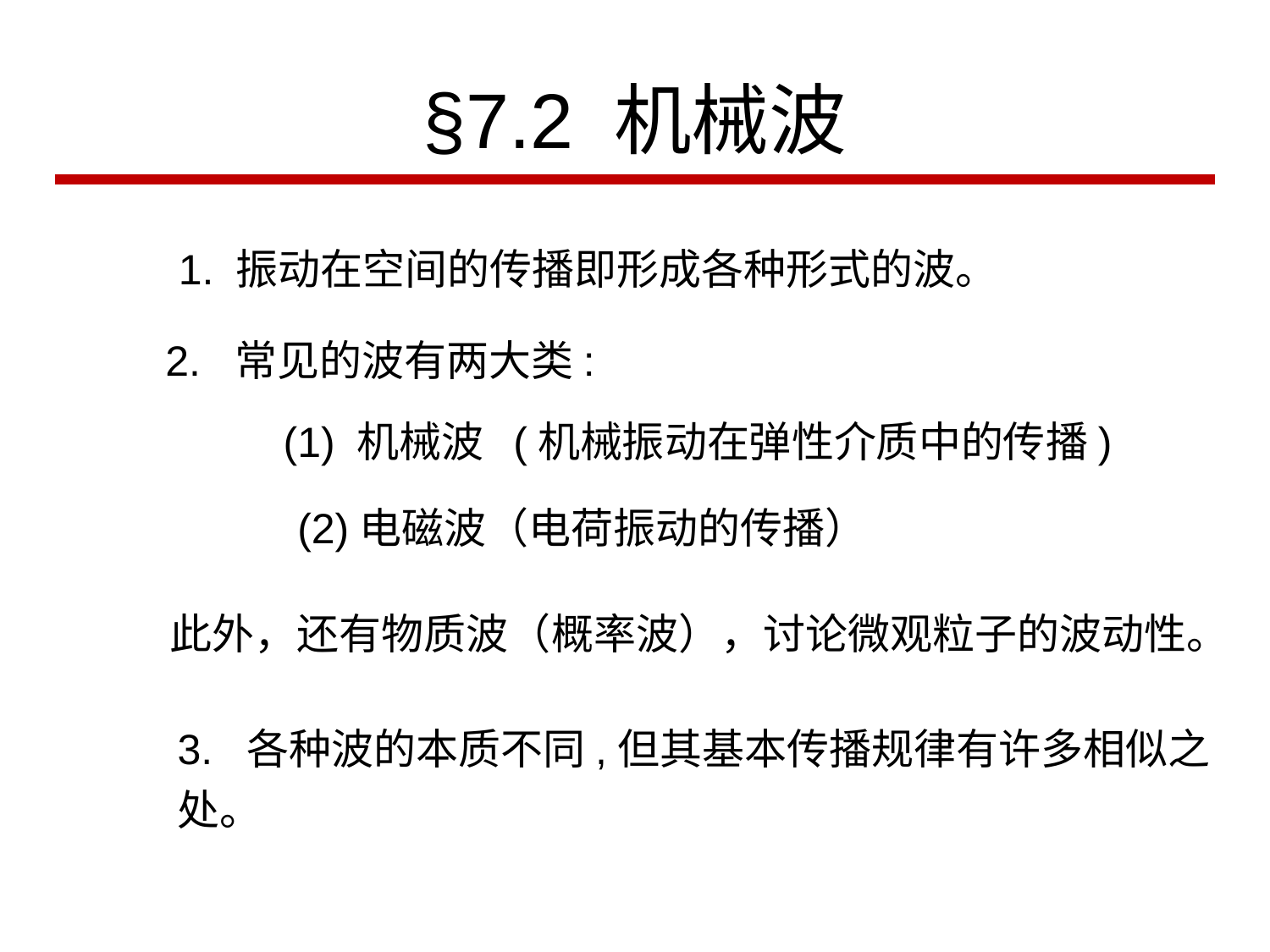

# §7.2 机械波
1. 振动在空间的传播即形成各种形式的波。
 2.  常见的波有两大类:
 (1) 机械波  (机械振动在弹性介质中的传播)
(2)电磁波（电荷振动的传播）
此外，还有物质波（概率波），讨论微观粒子的波动性。
3.  各种波的本质不同,但其基本传播规律有许多相似之处。